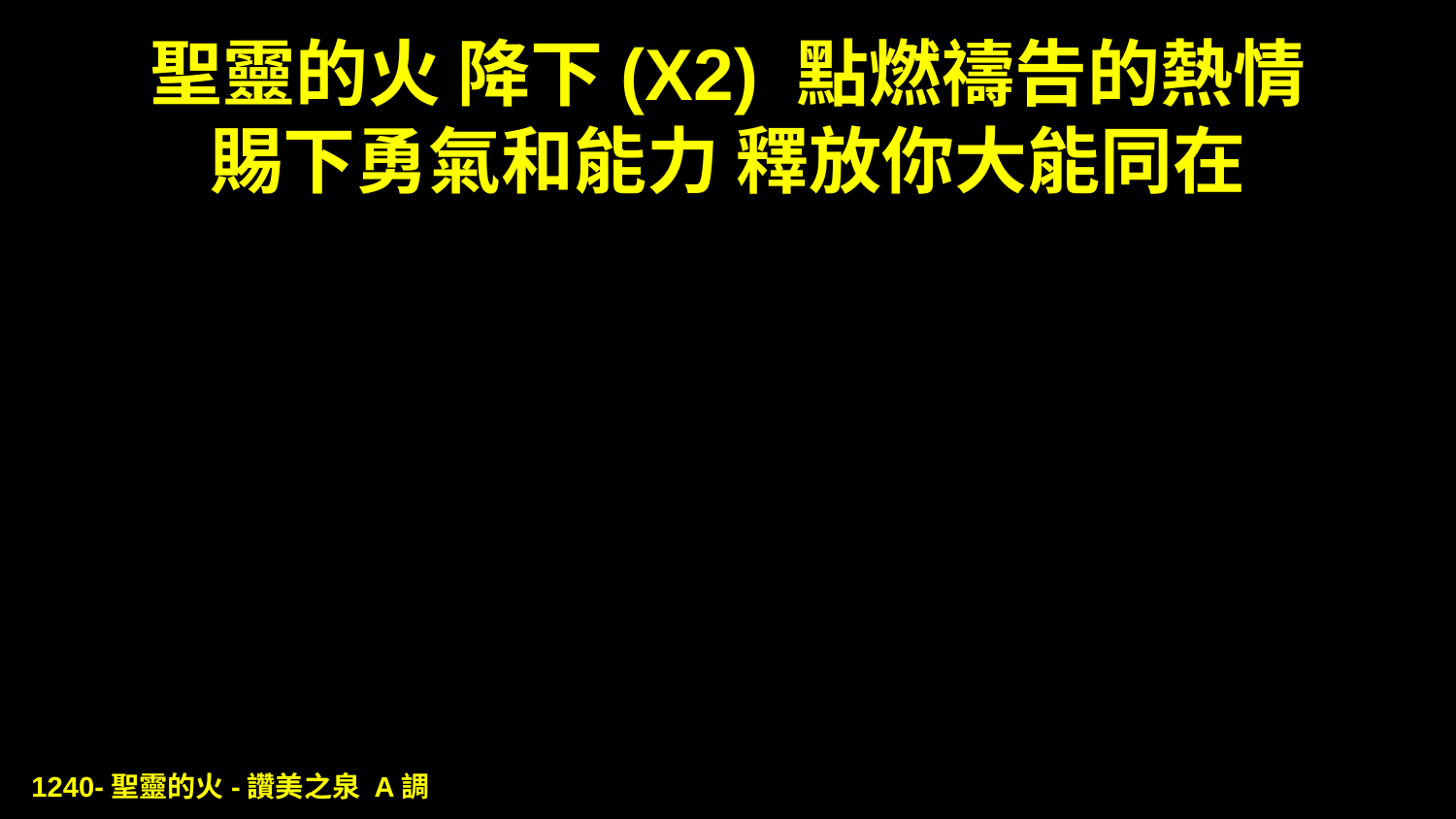

# 聖靈的火 降下(X2) 點燃禱告的熱情 賜下勇氣和能力 釋放你大能同在
1240-聖靈的火-讚美之泉 A調